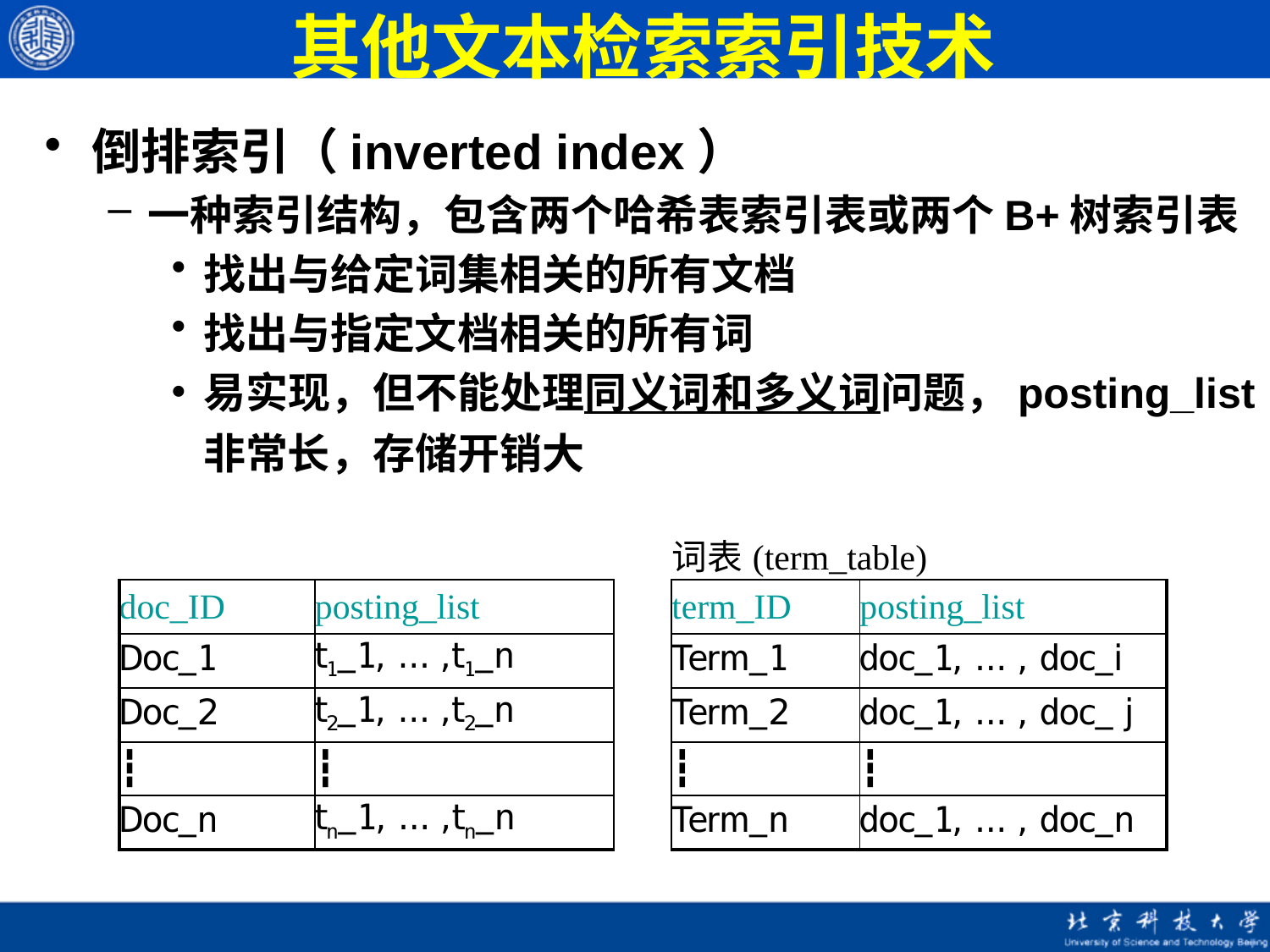

# 其他文本检索索引技术
倒排索引（inverted index）
一种索引结构，包含两个哈希表索引表或两个B+树索引表
找出与给定词集相关的所有文档
找出与指定文档相关的所有词
易实现，但不能处理同义词和多义词问题，posting_list非常长，存储开销大

|  |  |  | 词表(term\_table) |  |
| --- | --- | --- | --- | --- |
| doc\_ID | posting\_list |  | term\_ID | posting\_list |
| Doc\_1 | t1\_1, ... ,t1\_n |  | Term\_1 | doc\_1, ... , doc\_i |
| Doc\_2 | t2\_1, ... ,t2\_n |  | Term\_2 | doc\_1, ... , doc\_ j |
| ┇ | ┇ |  | ┇ | ┇ |
| Doc\_n | tn\_1, ... ,tn\_n |  | Term\_n | doc\_1, ... , doc\_n |
22